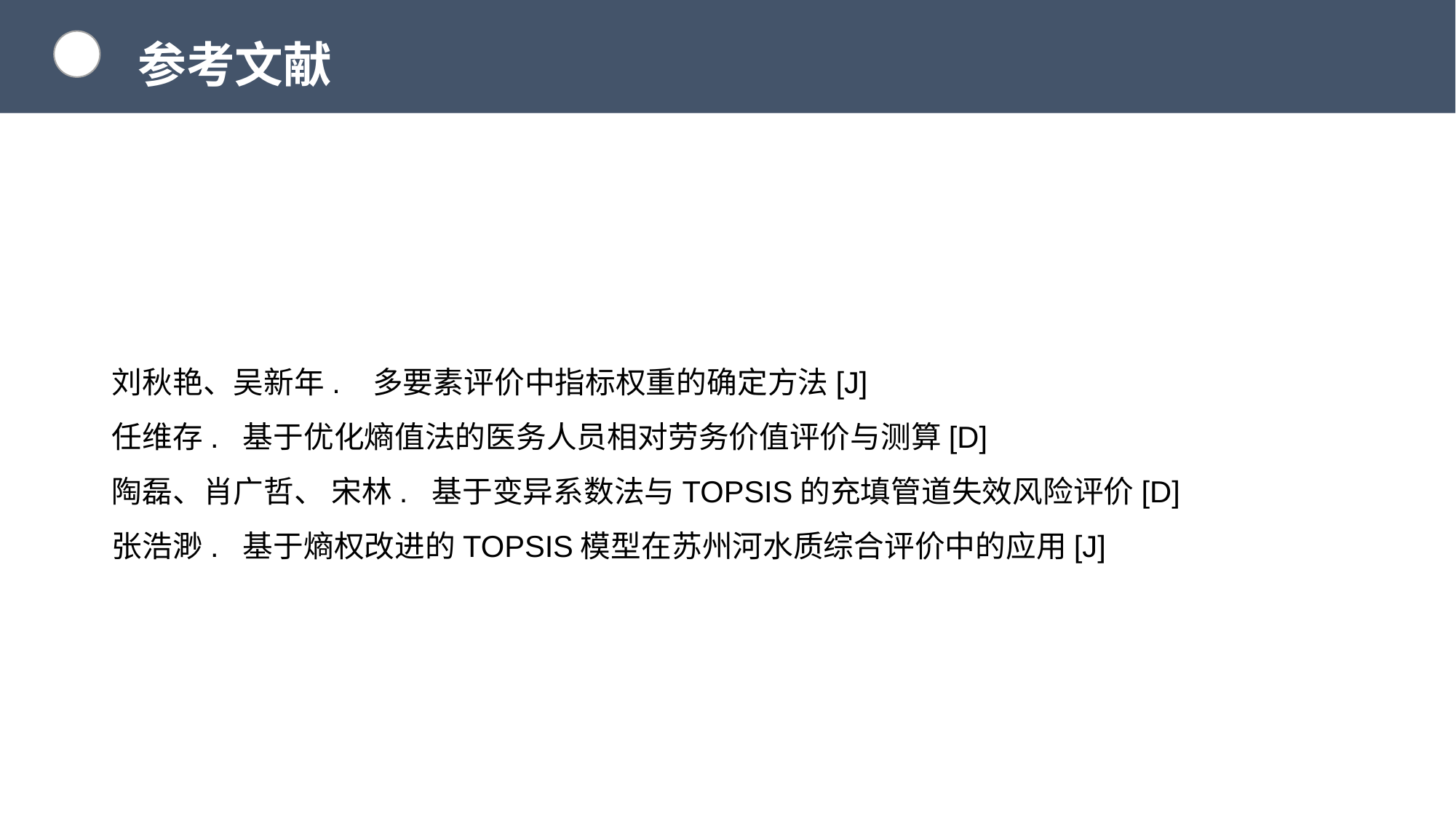

参考文献
刘秋艳、吴新年.   多要素评价中指标权重的确定方法[J]
任维存.  基于优化熵值法的医务人员相对劳务价值评价与测算[D]
陶磊、肖广哲、 宋林.  基于变异系数法与TOPSIS的充填管道失效风险评价[D]
张浩渺.  基于熵权改进的TOPSIS模型在苏州河水质综合评价中的应用[J]